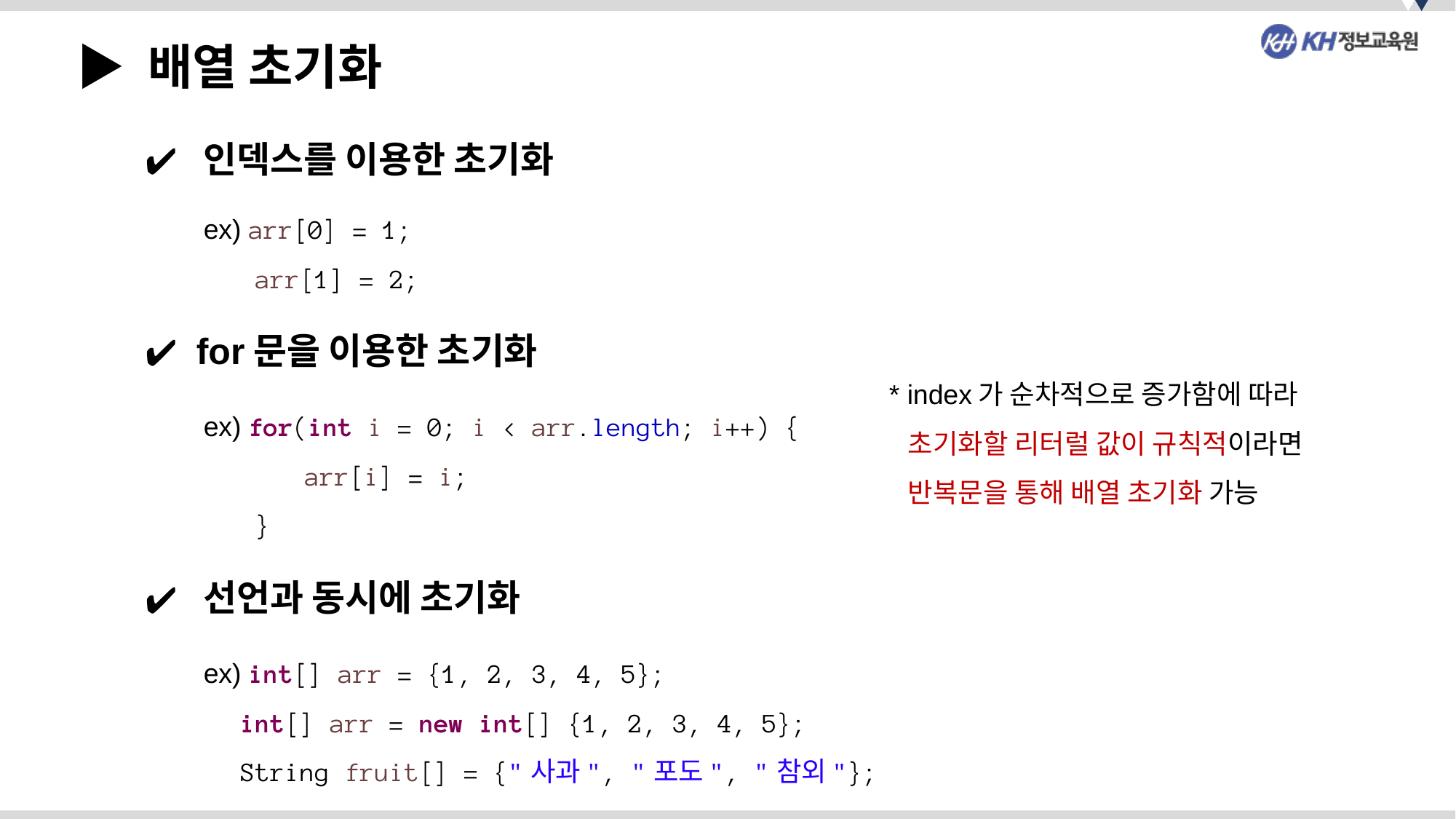

▶ 배열 초기화
 인덱스를 이용한 초기화
 ex) arr[0] = 1;
    arr[1] = 2;
 for문을 이용한 초기화
 ex) for(int i = 0; i < arr.length; i++) {
	arr[i] = i;
    }
* index가 순차적으로 증가함에 따라
  초기화할 리터럴 값이 규칙적이라면
  반복문을 통해 배열 초기화 가능
 선언과 동시에 초기화
 ex) int[] arr = {1, 2, 3, 4, 5};
   int[] arr = new int[] {1, 2, 3, 4, 5};
   String fruit[] = {"사과", "포도", "참외"};